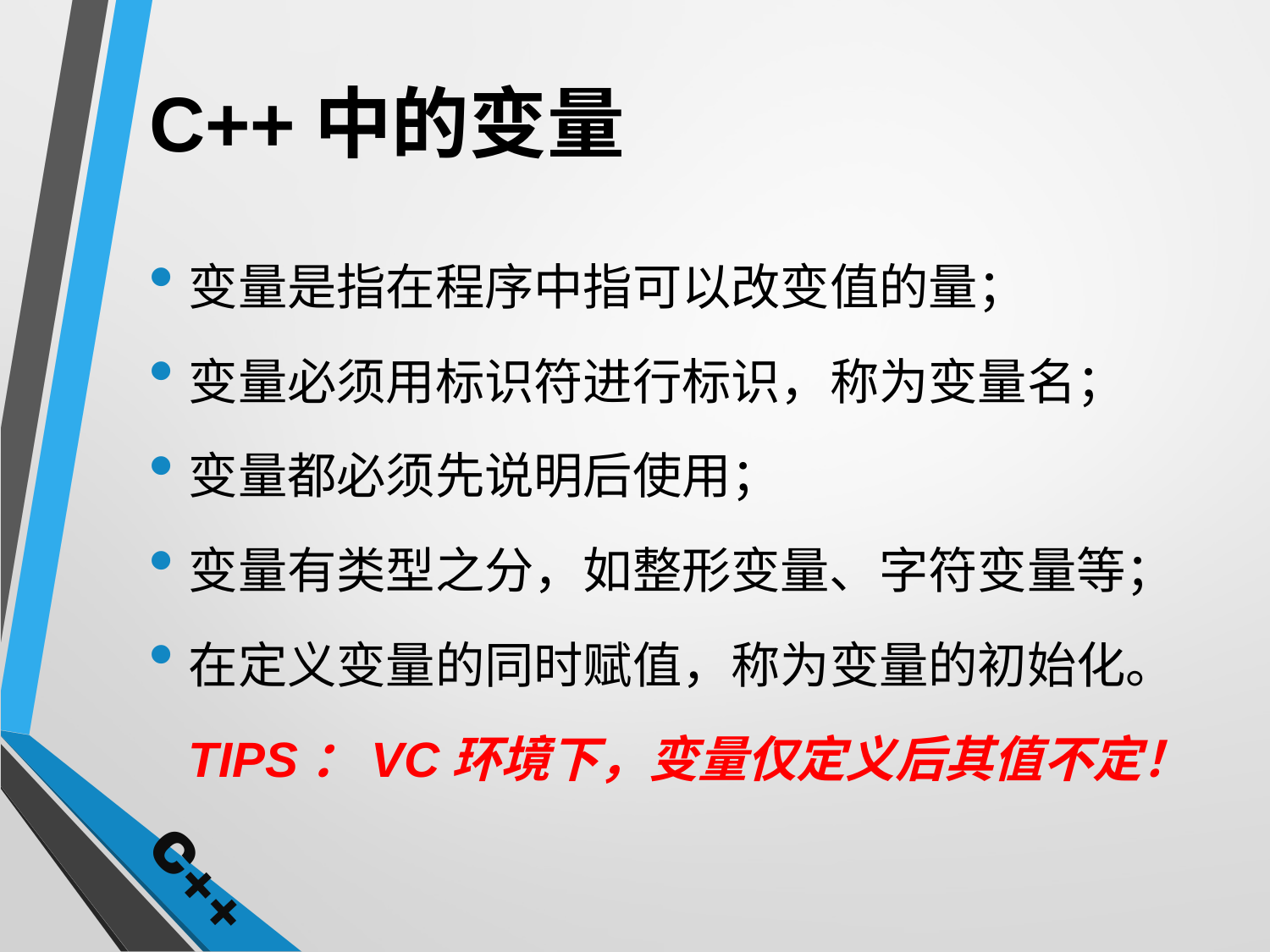

# C++中的变量
变量是指在程序中指可以改变值的量；
变量必须用标识符进行标识，称为变量名；
变量都必须先说明后使用；
变量有类型之分，如整形变量、字符变量等；
在定义变量的同时赋值，称为变量的初始化。
	TIPS：VC环境下，变量仅定义后其值不定！